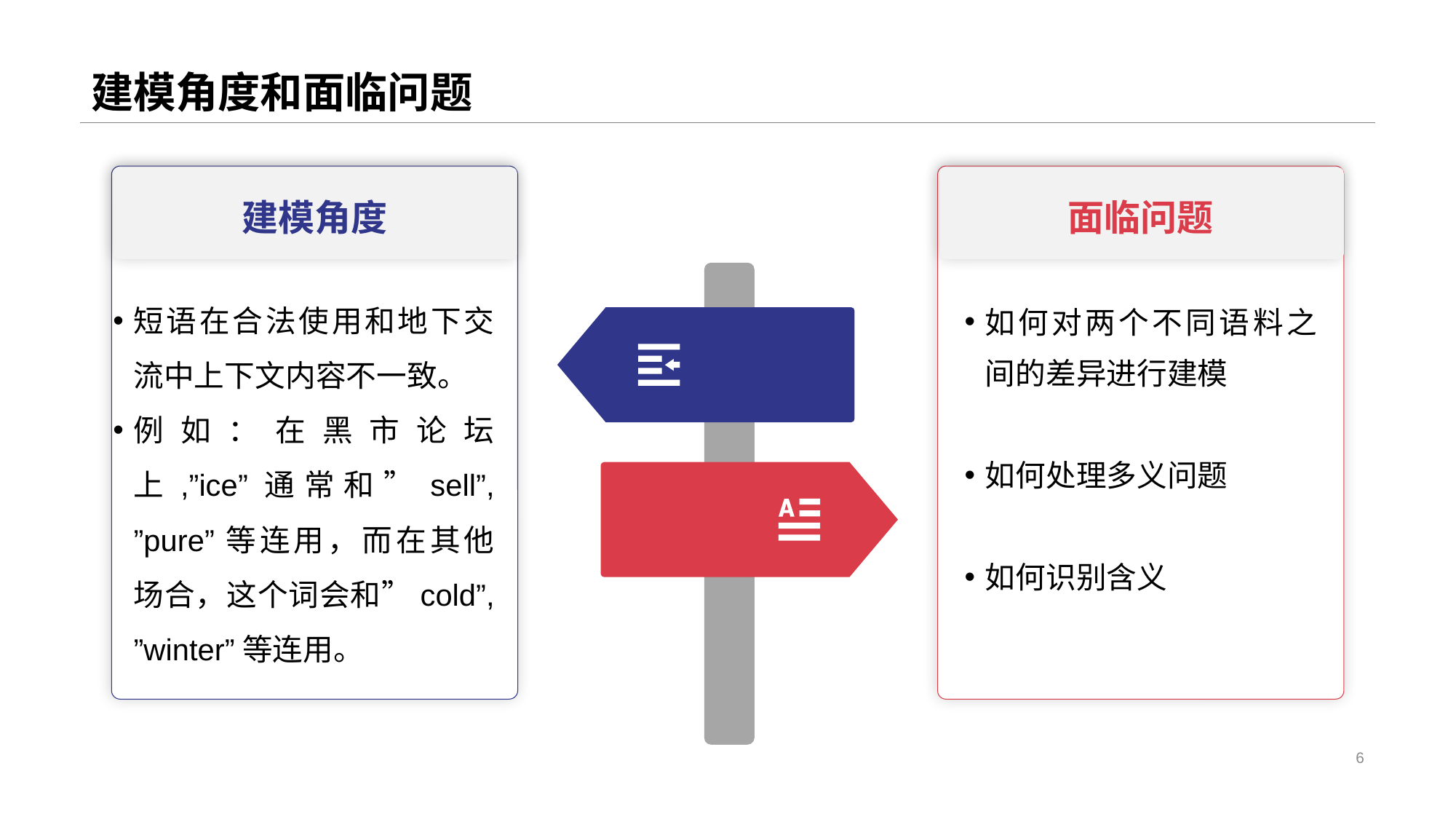

# 建模角度和面临问题

建模角度
面临问题

短语在合法使用和地下交流中上下文内容不一致。
例如：在黑市论坛上,”ice”通常和”sell”, ”pure”等连用，而在其他场合，这个词会和”cold”, ”winter”等连用。
如何对两个不同语料之间的差异进行建模

如何处理多义问题

如何识别含义

6